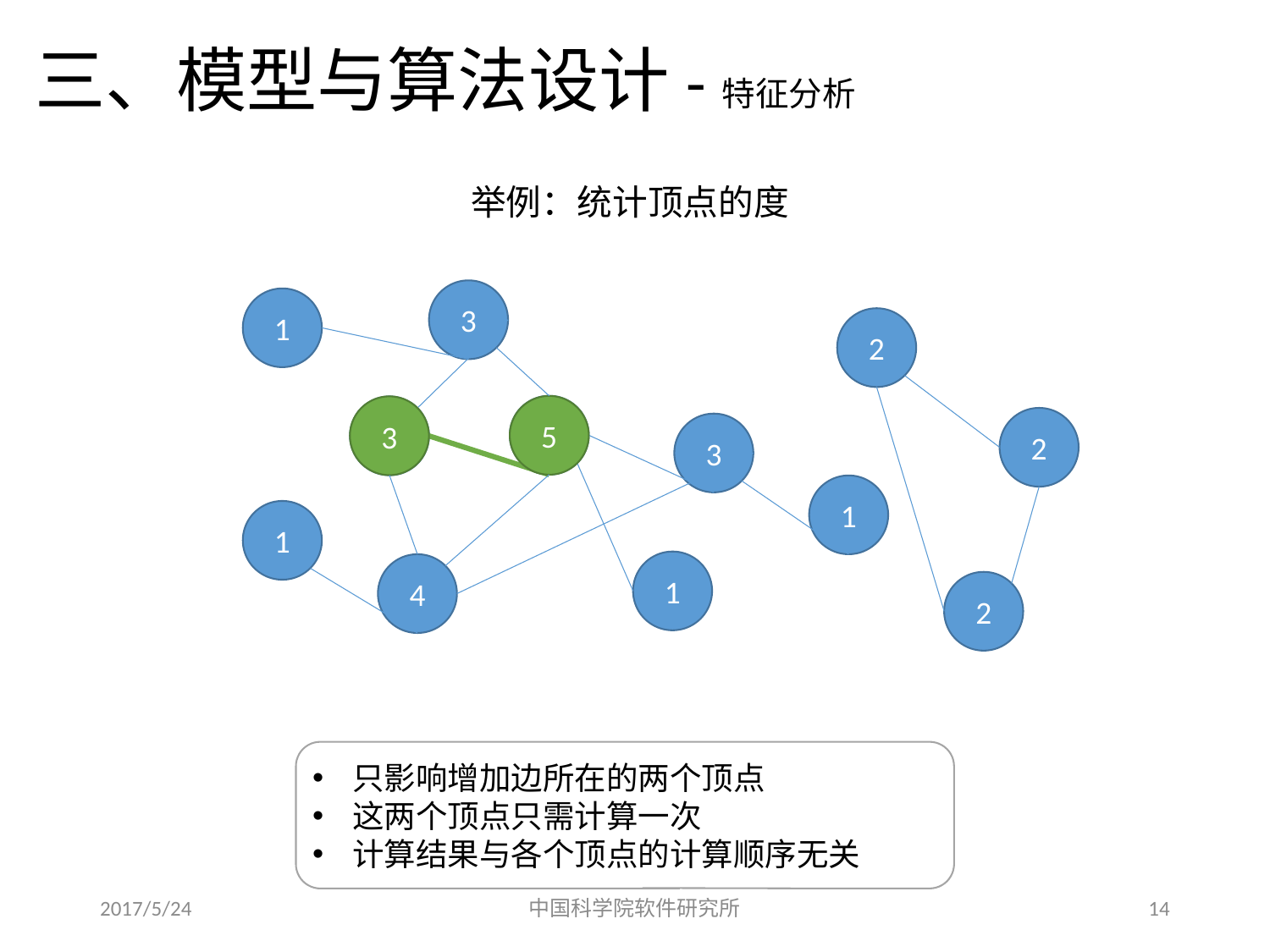

三、模型与算法设计-特征分析
举例：统计顶点的度
3
1
2
4
5
3
2
2
3
1
1
1
4
2
只影响增加边所在的两个顶点
这两个顶点只需计算一次
计算结果与各个顶点的计算顺序无关
2017/5/24
中国科学院软件研究所
14